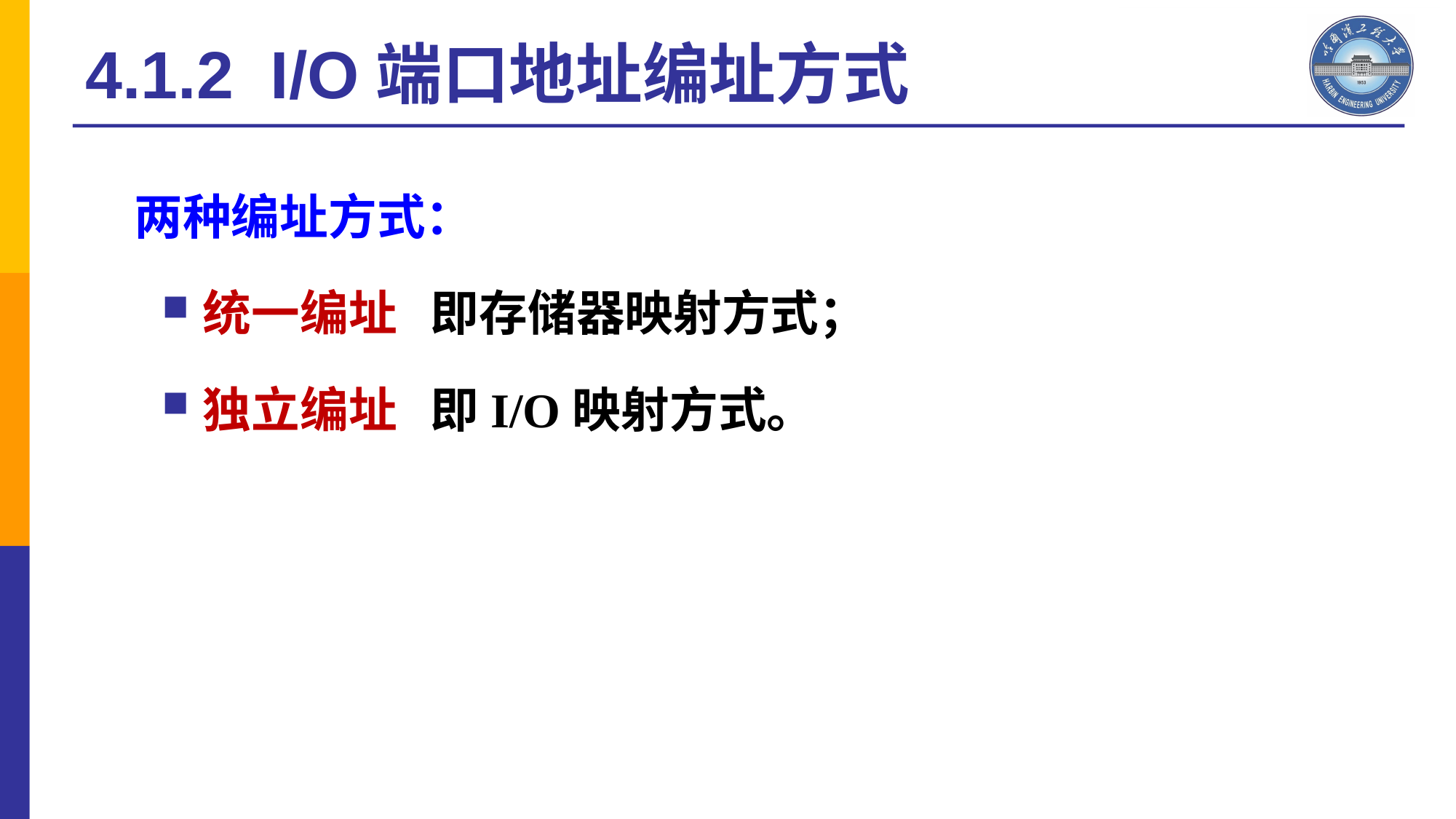

4.1.2  I/O端口地址编址方式
两种编址方式：
统一编址   即存储器映射方式；
独立编址   即I/O映射方式。